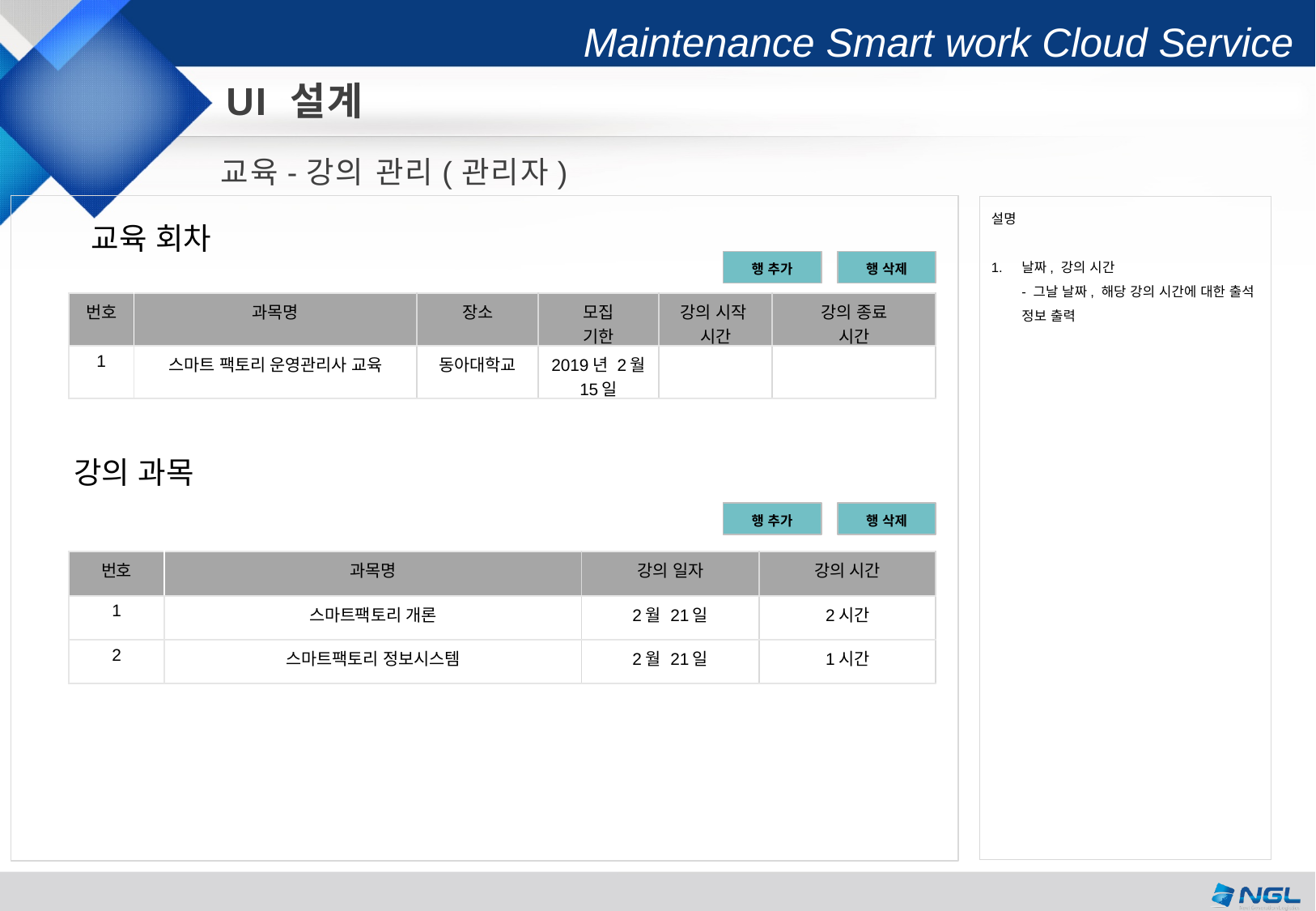

UI 설계
교육-강의 관리(관리자)

설명

날짜, 강의 시간
- 그날 날짜, 해당 강의 시간에 대한 출석 정보 출력
교육 회차
행 삭제
행 추가
| 번호 | 과목명 | 장소 | 모집 기한 | 강의 시작 시간 | 강의 종료 시간 |
| --- | --- | --- | --- | --- | --- |
| 1 | 스마트 팩토리 운영관리사 교육 | 동아대학교 | 2019년 2월 15일 |  |  |
강의 과목
행 삭제
행 추가
| 번호 | 과목명 | 강의 일자 | 강의 시간 |
| --- | --- | --- | --- |
| 1 | 스마트팩토리 개론 | 2월 21일 | 2시간 |
| 2 | 스마트팩토리 정보시스템 | 2월 21일 | 1시간 |